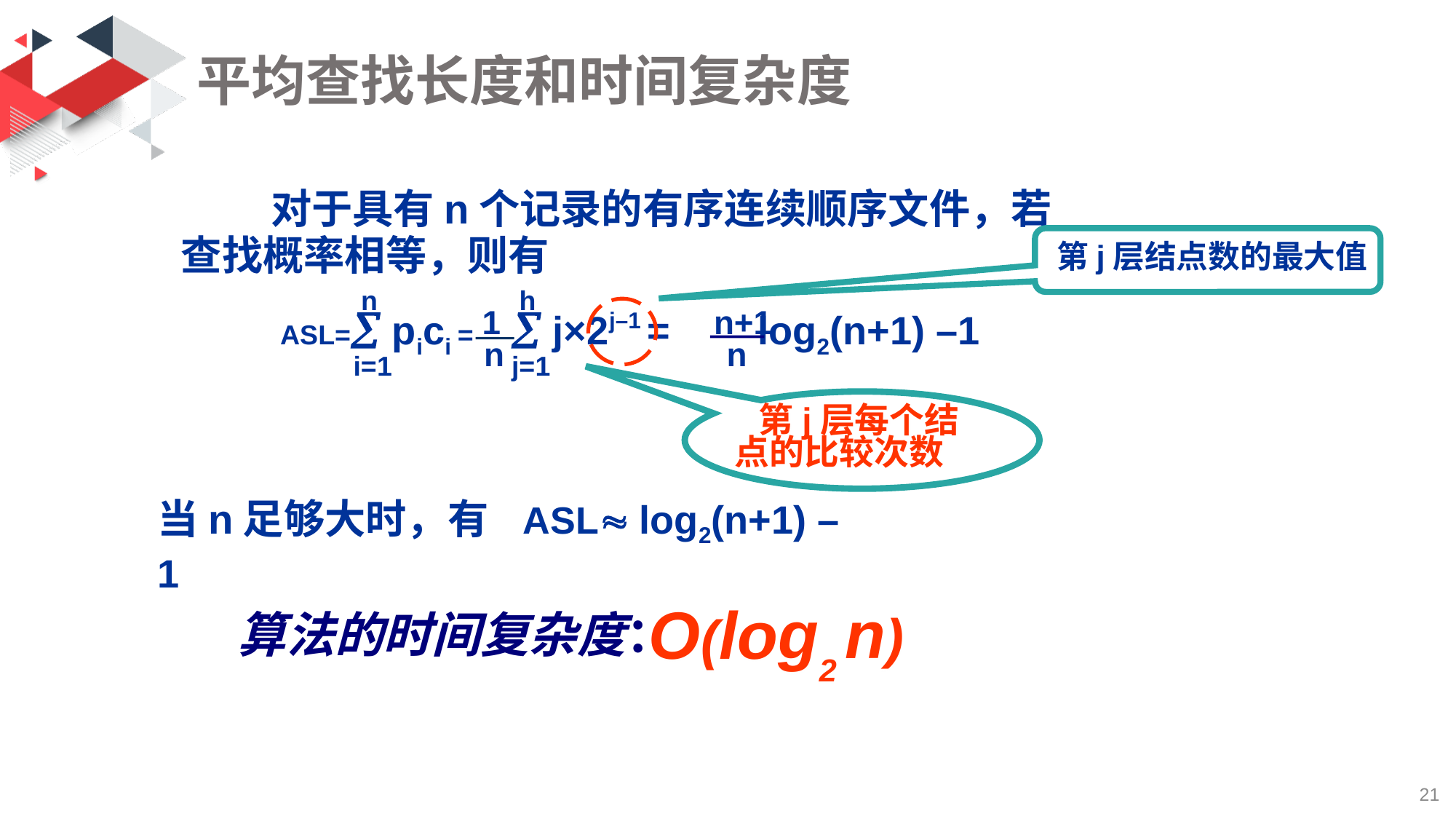

# 平均查找长度和时间复杂度
         对于具有n个记录的有序连续顺序文件，若
查找概率相等，则有
             ASL=∑ pici =     ∑ j×2j–1 =        log2(n+1) –1
 n

i=1
  h

 j=1
 1                       n+1
 n                        n

第j层结点数的最大值

  第j层每个结
点的比较次数
当n足够大时，有   ASL≈ log2(n+1) –1
O(log2 n)
算法的时间复杂度：
21